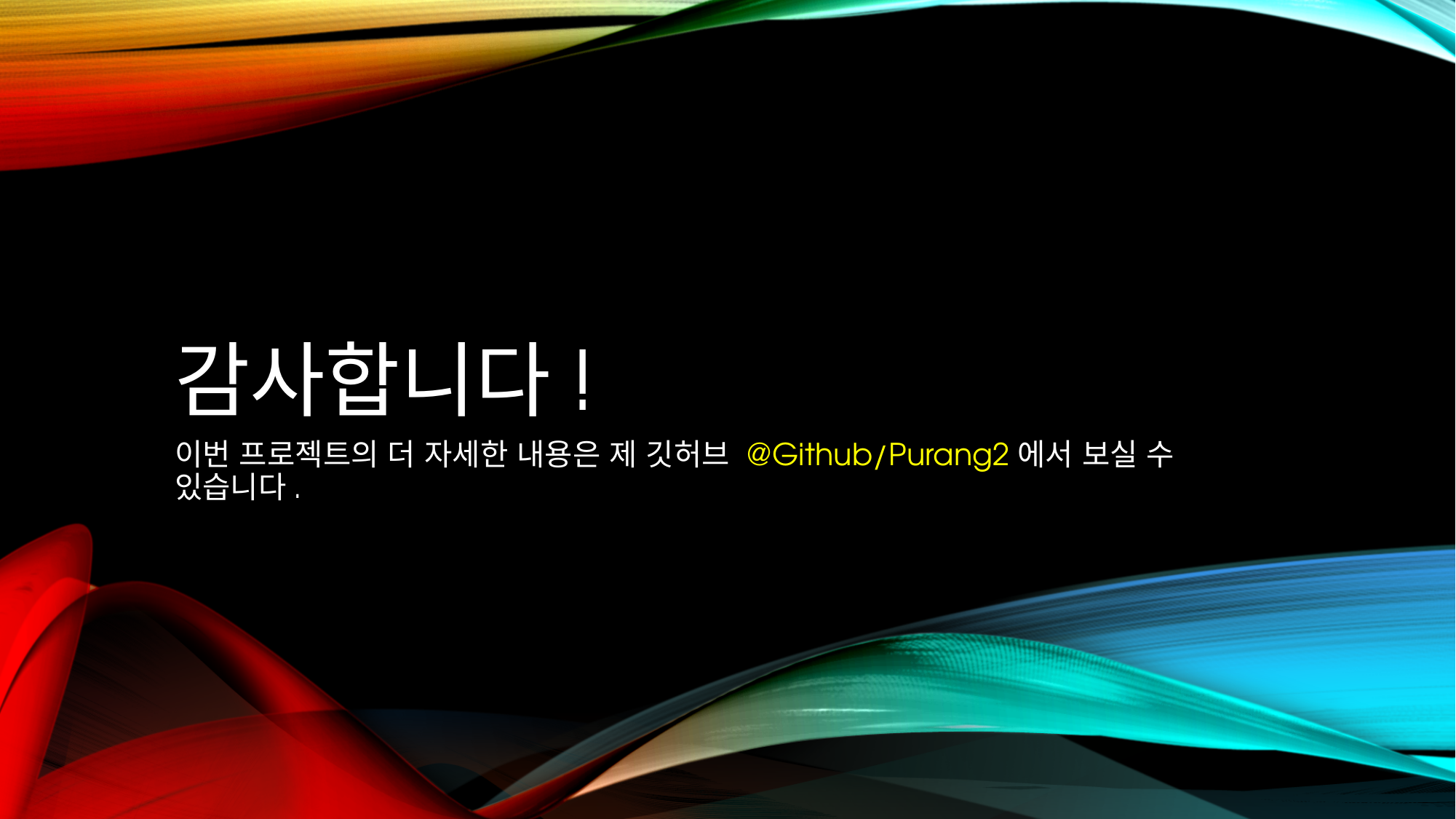

# 감사합니다!
이번 프로젝트의 더 자세한 내용은 제 깃허브 @Github/Purang2에서 보실 수 있습니다.